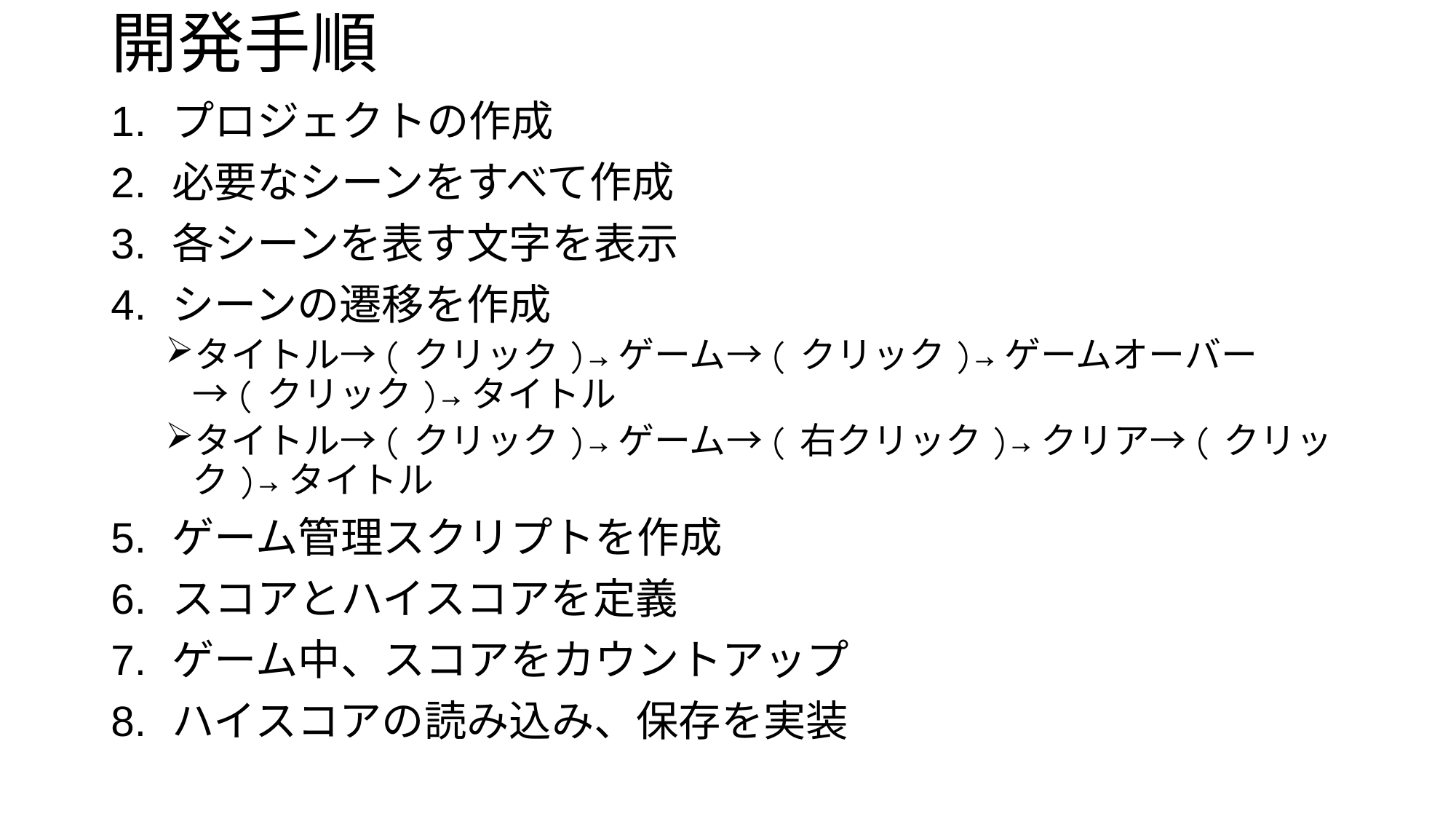

# 開発手順
プロジェクトの作成
必要なシーンをすべて作成
各シーンを表す文字を表示
シーンの遷移を作成
タイトル→(クリック)→ゲーム→(クリック)→ゲームオーバー→(クリック)→タイトル
タイトル→(クリック)→ゲーム→(右クリック)→クリア→(クリック)→タイトル
ゲーム管理スクリプトを作成
スコアとハイスコアを定義
ゲーム中、スコアをカウントアップ
ハイスコアの読み込み、保存を実装